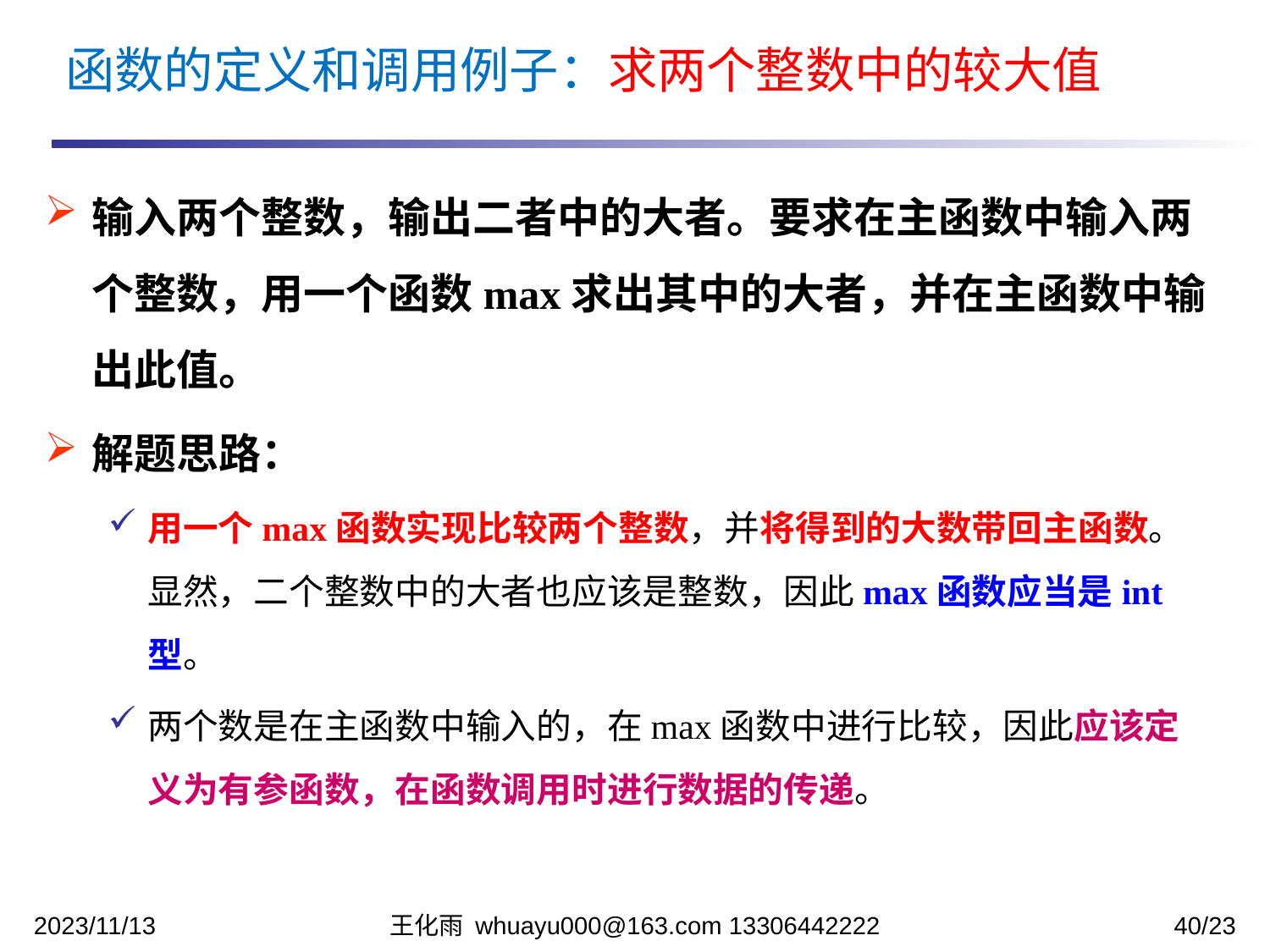

函数的定义和调用例子：求两个整数中的较大值
输入两个整数，输出二者中的大者。要求在主函数中输入两个整数，用一个函数max求出其中的大者，并在主函数中输出此值。
解题思路：
用一个max函数实现比较两个整数，并将得到的大数带回主函数。显然，二个整数中的大者也应该是整数，因此max函数应当是int型。
两个数是在主函数中输入的，在max函数中进行比较，因此应该定义为有参函数，在函数调用时进行数据的传递。
2023/11/13
王化雨 whuayu000@163.com 13306442222
40/23